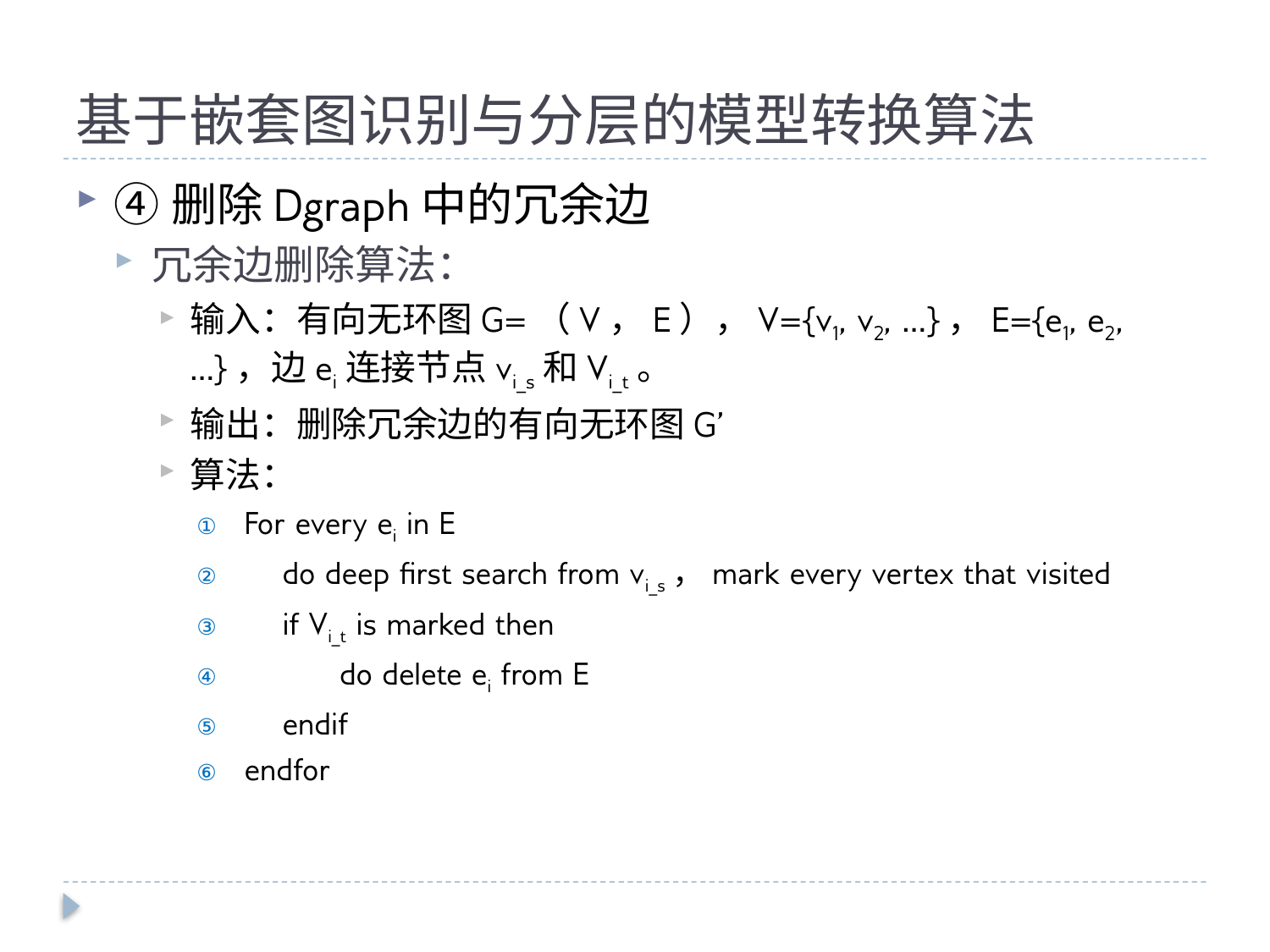

# 基于嵌套图识别与分层的模型转换算法
④删除Dgraph中的冗余边
冗余边删除算法：
输入：有向无环图G=（V，E），V={v1, v2, …}，E={e1, e2, …}，边ei连接节点vi_s和Vi_t。
输出：删除冗余边的有向无环图G’
算法：
For every ei in E
    do deep first search from vi_s，mark every vertex that visited
    if Vi_t is marked then
          do delete ei from E
    endif
endfor